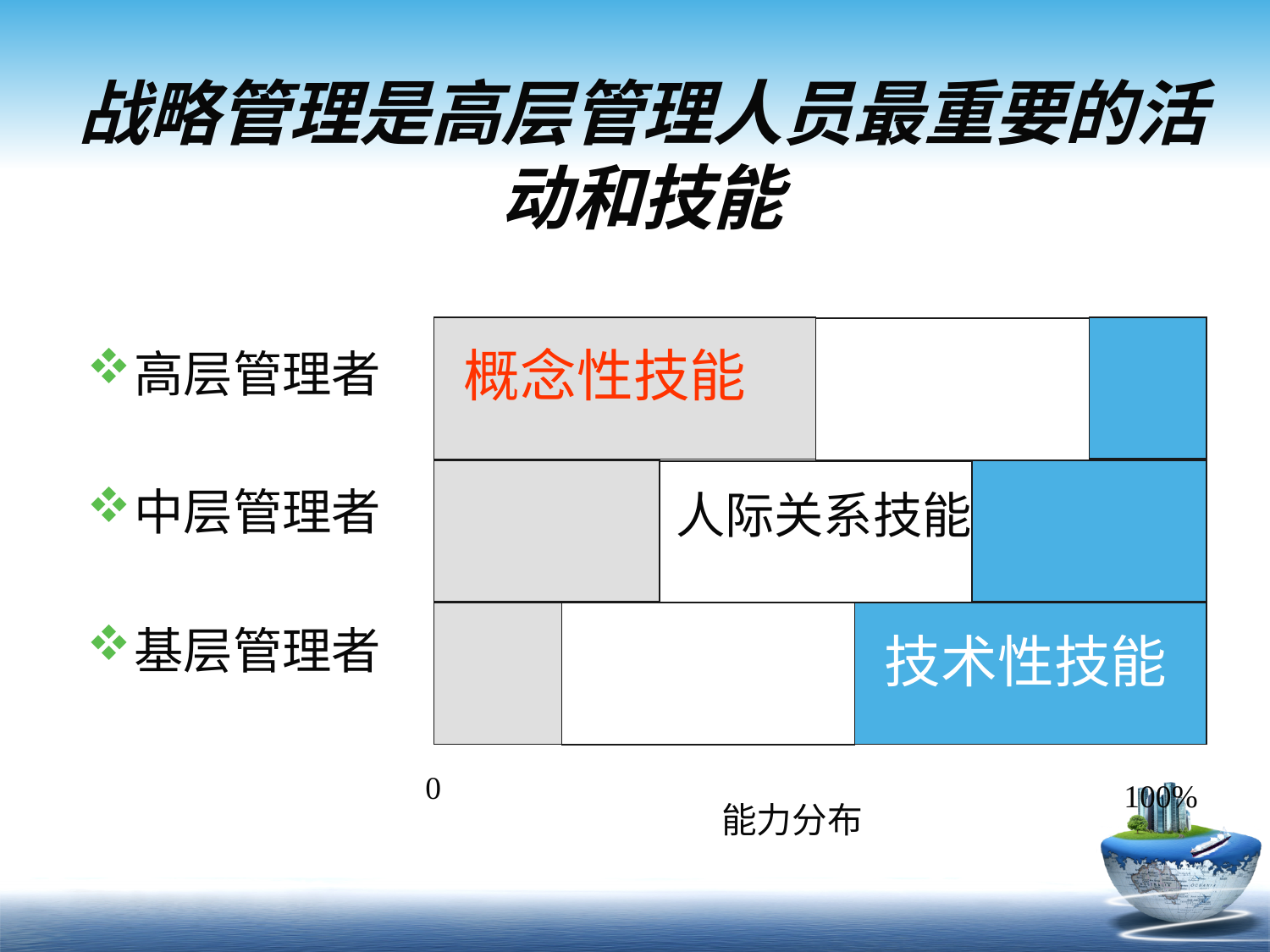

# 战略管理是高层管理人员最重要的活动和技能

      概念性技能

   人际关系技能

      技术性技能
高层管理者

中层管理者

基层管理者
0
100%
能力分布